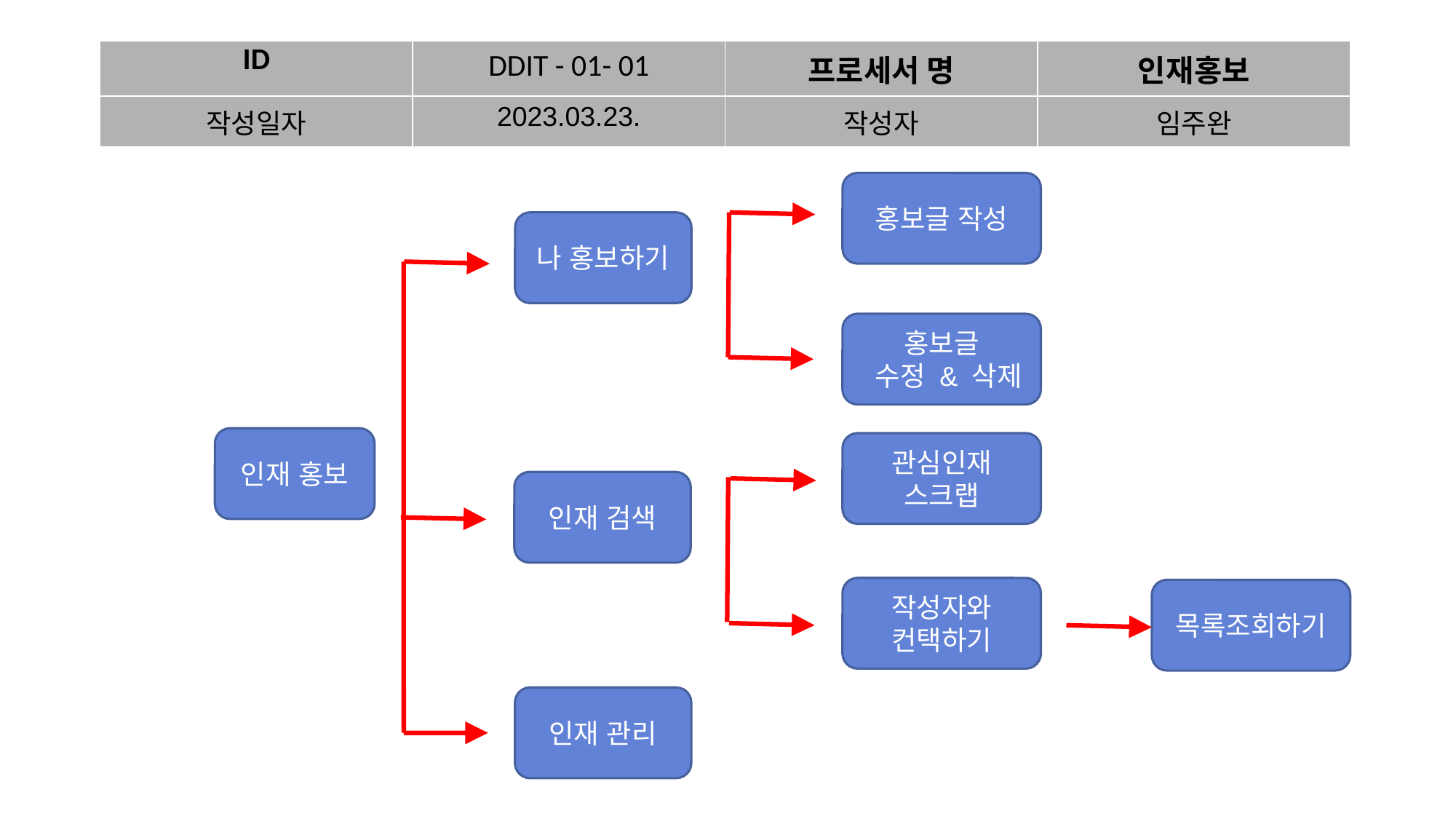

| ID | DDIT - 01- 01 | 프로세서 명 | 인재홍보 |
| --- | --- | --- | --- |
| 작성일자 | 2023.03.23. | 작성자 | 임주완 |
홍보글 작성
나 홍보하기
홍보글
 수정 & 삭제
인재 홍보
관심인재 스크랩
인재 검색
작성자와 컨택하기
목록조회하기
인재 관리